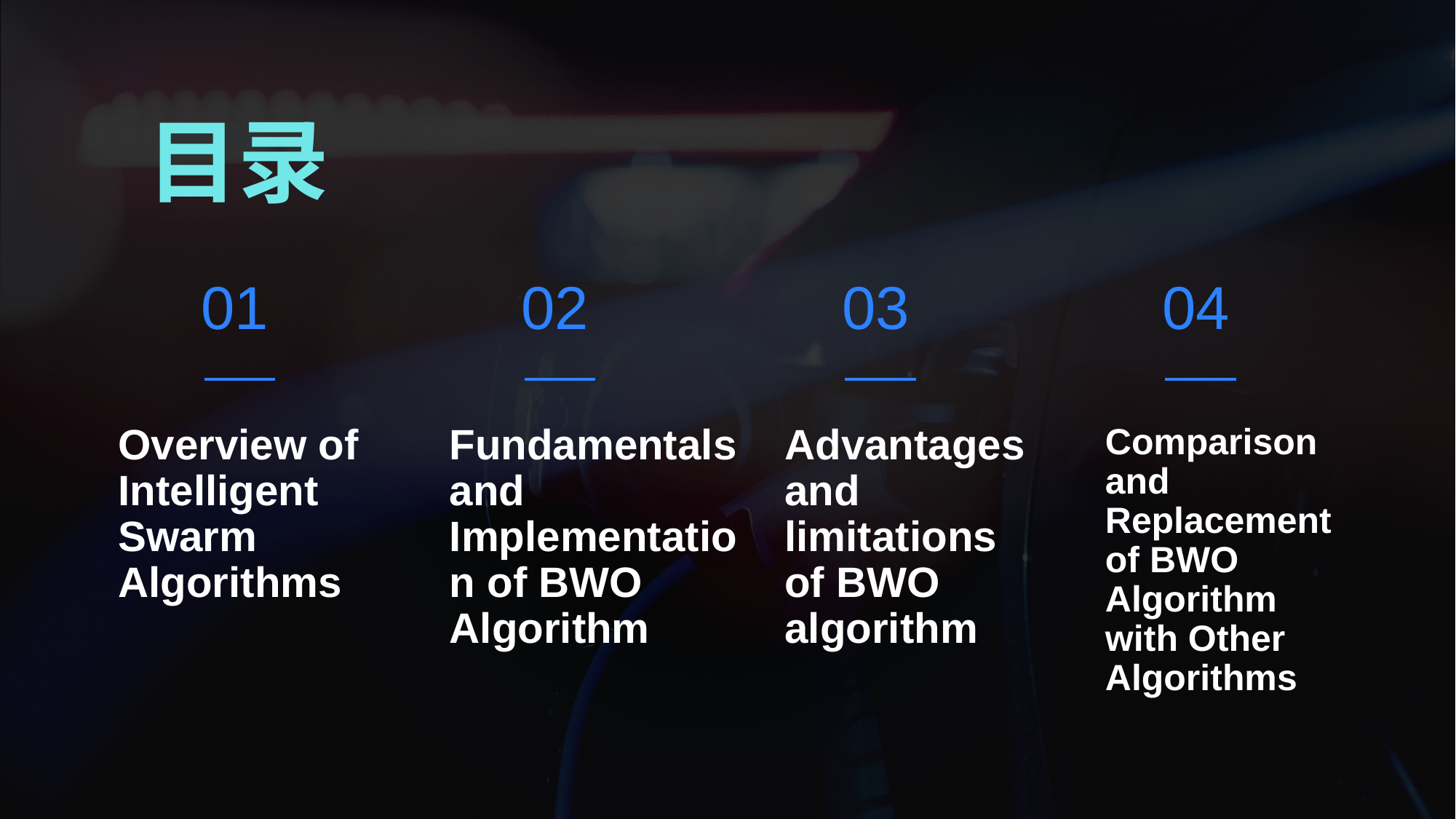

目录
01
02
03
04
Overview of Intelligent Swarm Algorithms
Fundamentals and Implementation of BWO Algorithm

Advantages and limitations of BWO algorithm

Comparison and Replacement of BWO Algorithm with Other Algorithms